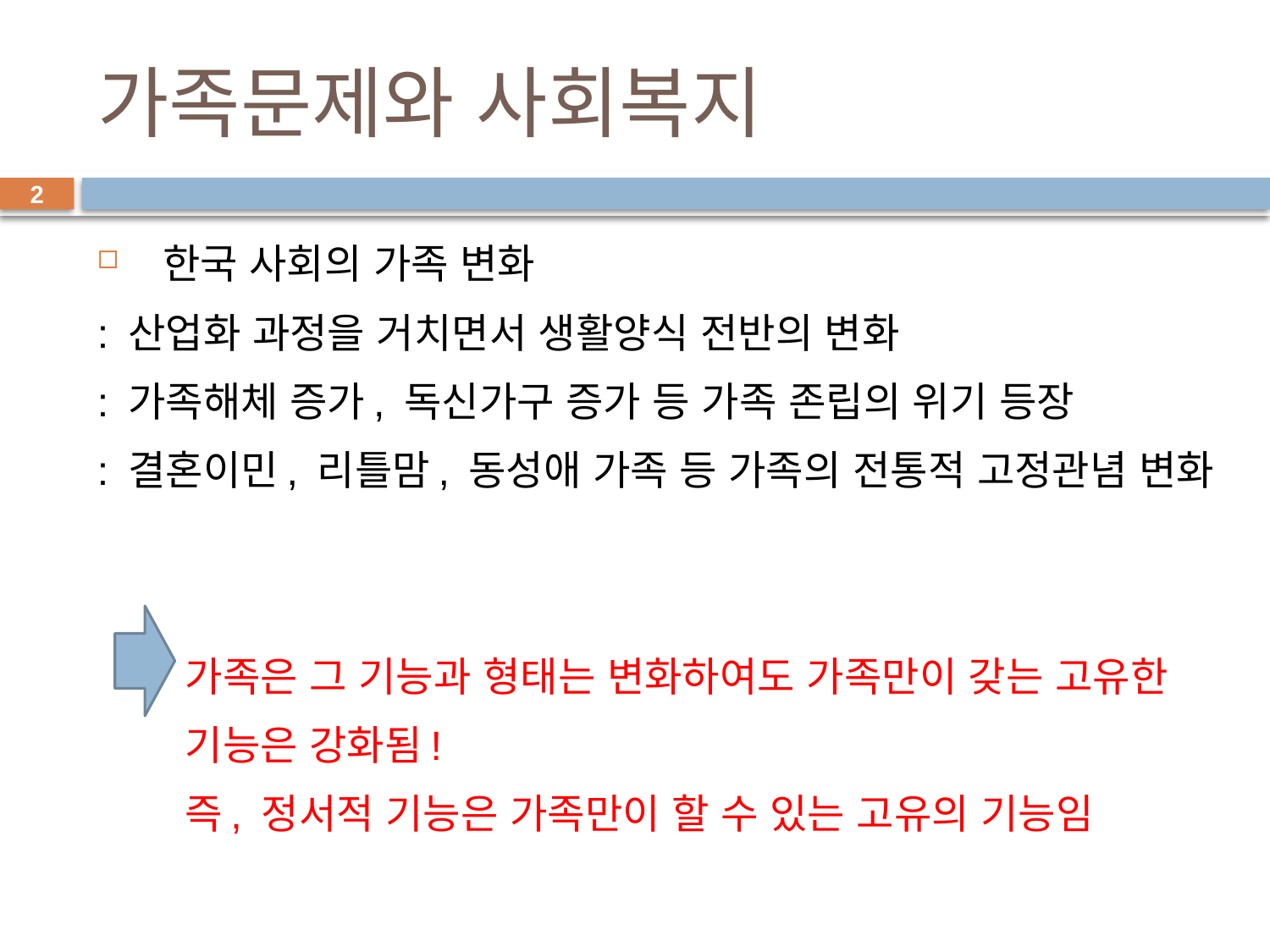

# 가족문제와 사회복지
2
 한국 사회의 가족 변화
: 산업화 과정을 거치면서 생활양식 전반의 변화
: 가족해체 증가, 독신가구 증가 등 가족 존립의 위기 등장
: 결혼이민, 리틀맘, 동성애 가족 등 가족의 전통적 고정관념 변화

       가족은 그 기능과 형태는 변화하여도 가족만이 갖는 고유한
       기능은 강화됨!
       즉, 정서적 기능은 가족만이 할 수 있는 고유의 기능임